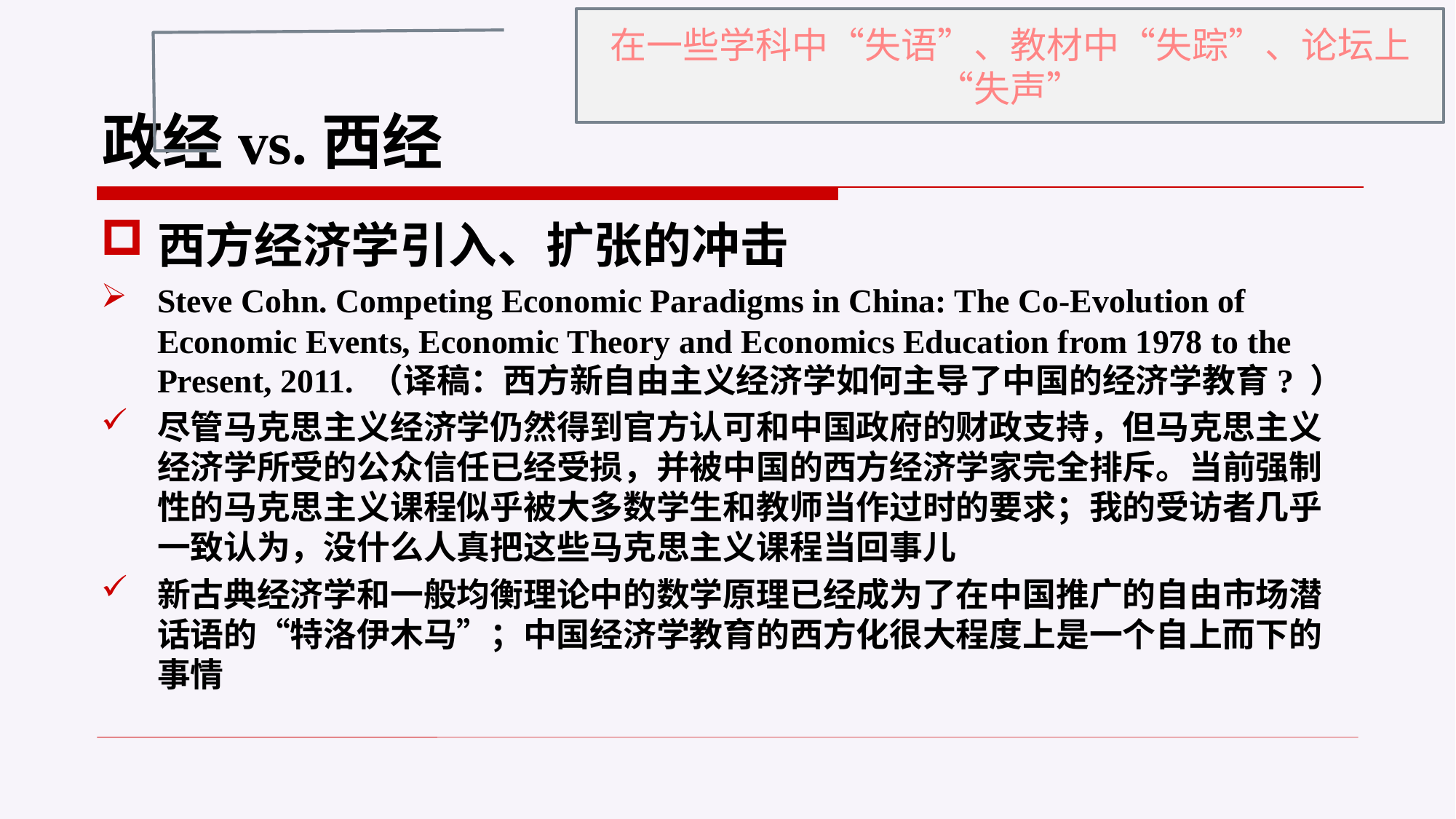

在一些学科中“失语”、教材中“失踪”、论坛上“失声”
# 政经vs.西经
西方经济学引入、扩张的冲击
Steve Cohn. Competing Economic Paradigms in China: The Co-Evolution of Economic Events, Economic Theory and Economics Education from 1978 to the Present, 2011. （译稿：西方新自由主义经济学如何主导了中国的经济学教育? ）
尽管马克思主义经济学仍然得到官方认可和中国政府的财政支持，但马克思主义经济学所受的公众信任已经受损，并被中国的西方经济学家完全排斥。当前强制性的马克思主义课程似乎被大多数学生和教师当作过时的要求；我的受访者几乎一致认为，没什么人真把这些马克思主义课程当回事儿
新古典经济学和一般均衡理论中的数学原理已经成为了在中国推广的自由市场潜话语的“特洛伊木马”；中国经济学教育的西方化很大程度上是一个自上而下的事情